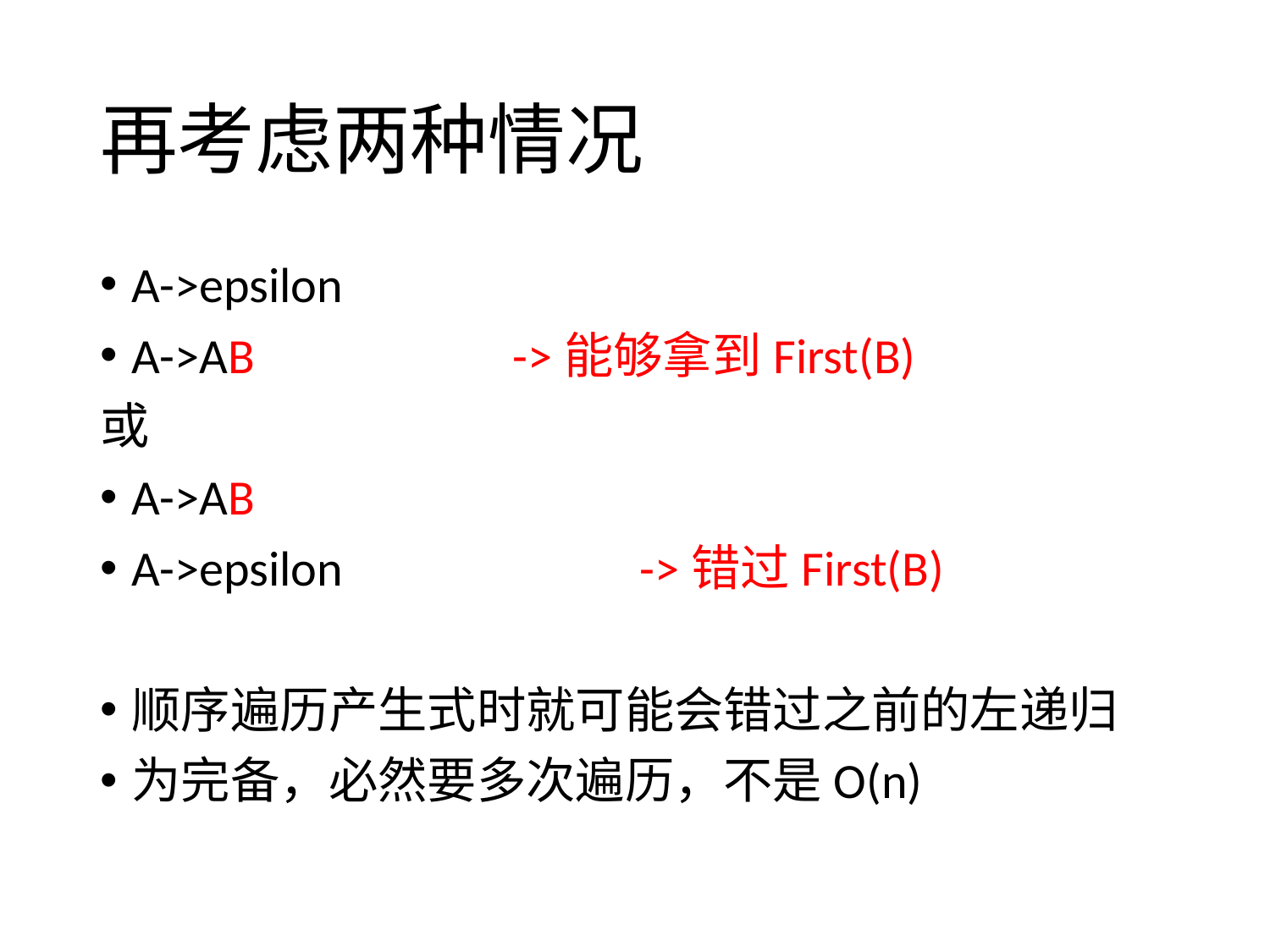

# 再考虑两种情况
A->epsilon
A->AB			->能够拿到First(B)
或
A->AB
A->epsilon			->错过First(B)

顺序遍历产生式时就可能会错过之前的左递归
为完备，必然要多次遍历，不是O(n)